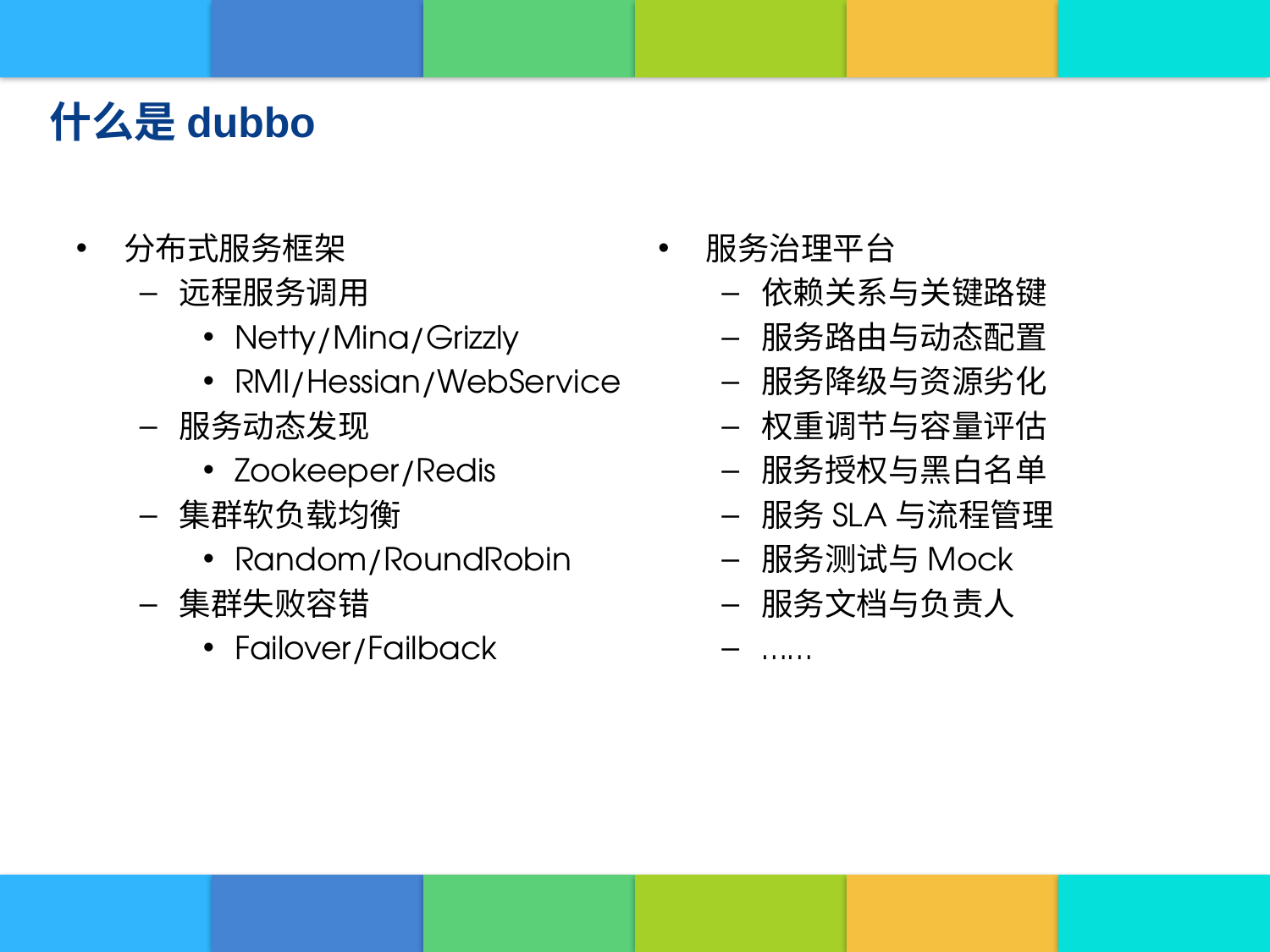

什么是dubbo
分布式服务框架
远程服务调用
Netty/Mina/Grizzly
RMI/Hessian/WebService
服务动态发现
Zookeeper/Redis
集群软负载均衡
Random/RoundRobin
集群失败容错
Failover/Failback

服务治理平台
依赖关系与关键路键
服务路由与动态配置
服务降级与资源劣化
权重调节与容量评估
服务授权与黑白名单
服务SLA与流程管理
服务测试与Mock
服务文档与负责人
……